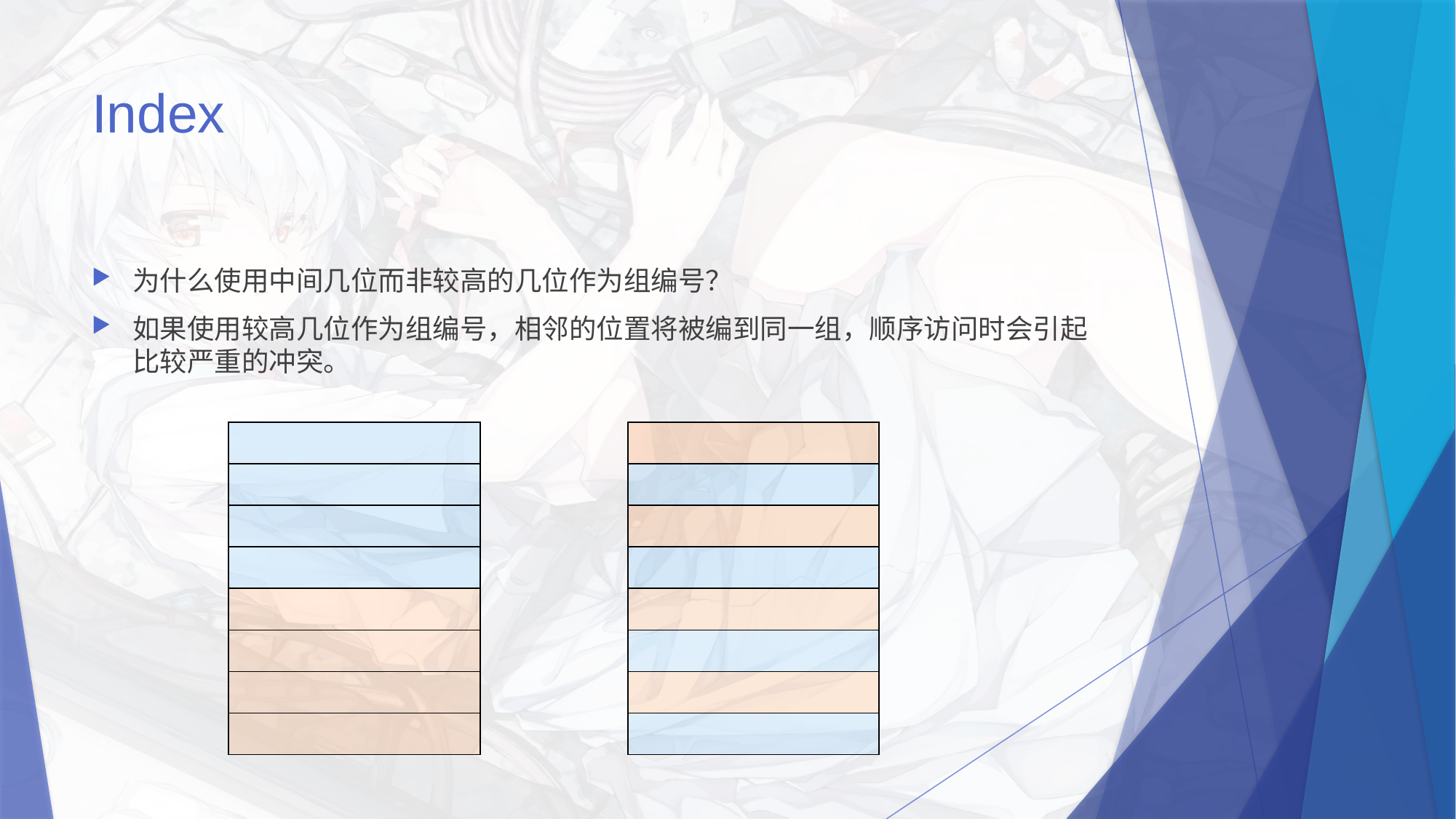

# Index
为什么使用中间几位而非较高的几位作为组编号？
如果使用较高几位作为组编号，相邻的位置将被编到同一组，顺序访问时会引起比较严重的冲突。

|  |
| --- |
|  |
|  |
|  |
|  |
|  |
|  |
|  |
|  |
| --- |
|  |
|  |
|  |
|  |
|  |
|  |
|  |